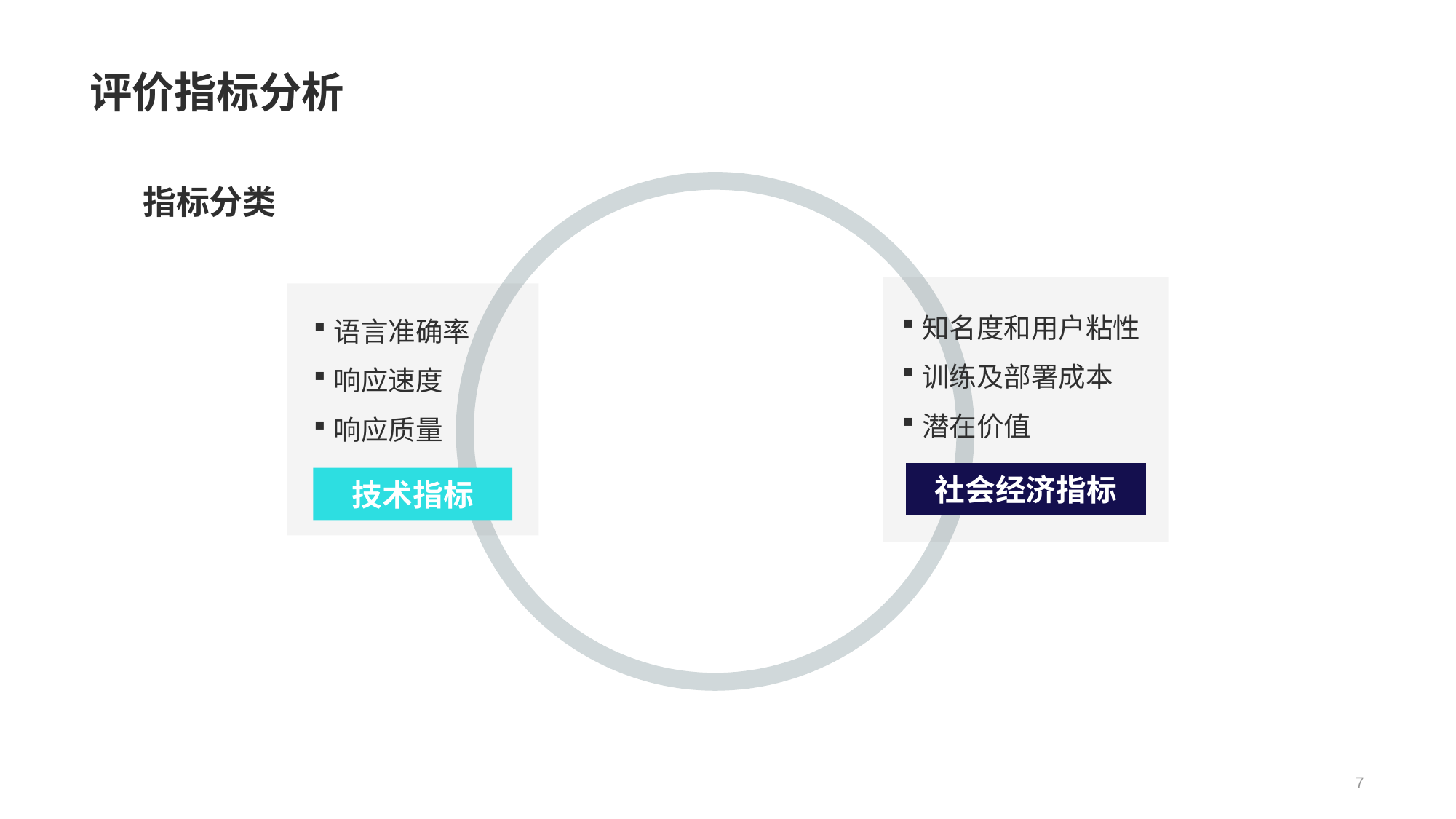

# 评价指标分析

指标分类

知名度和用户粘性
训练及部署成本
潜在价值
语言准确率
响应速度
响应质量
社会经济指标
技术指标
7